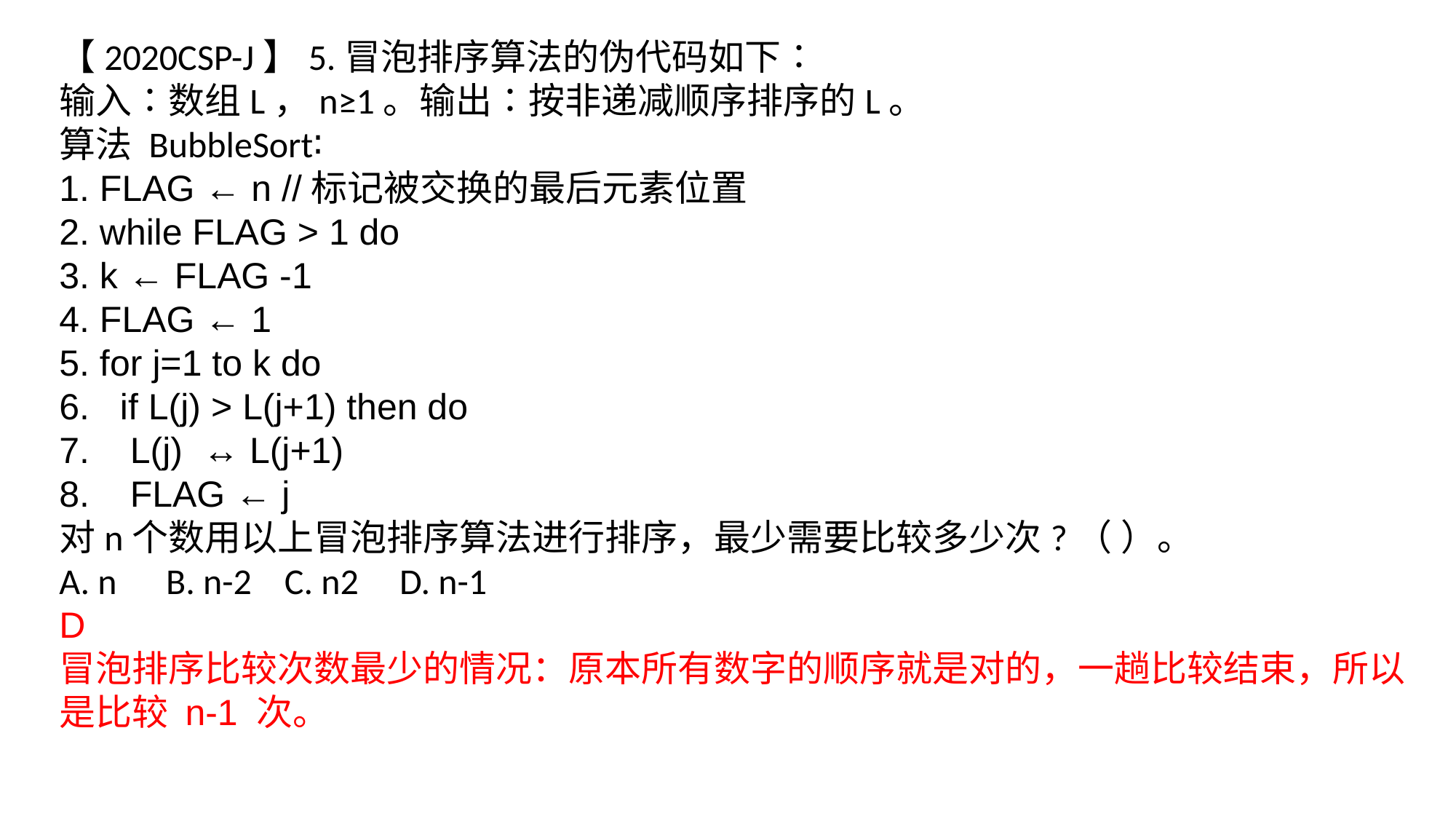

【2020CSP-J】5.冒泡排序算法的伪代码如下∶
输入∶数组L，n≥1。输出∶按非递减顺序排序的L。
算法 BubbleSort∶
1. FLAG ← n //标记被交换的最后元素位置
2. while FLAG > 1 do
3. k ← FLAG -1
4. FLAG ← 1
5. for j=1 to k do
6.   if L(j) > L(j+1) then do
7.    L(j)  ↔ L(j+1)
8.    FLAG ← j
对n个数用以上冒泡排序算法进行排序，最少需要比较多少次?（ ）。
A. n      B. n-2    C. n2     D. n-1
D
冒泡排序比较次数最少的情况：原本所有数字的顺序就是对的，一趟比较结束，所以是比较 n-1 次。